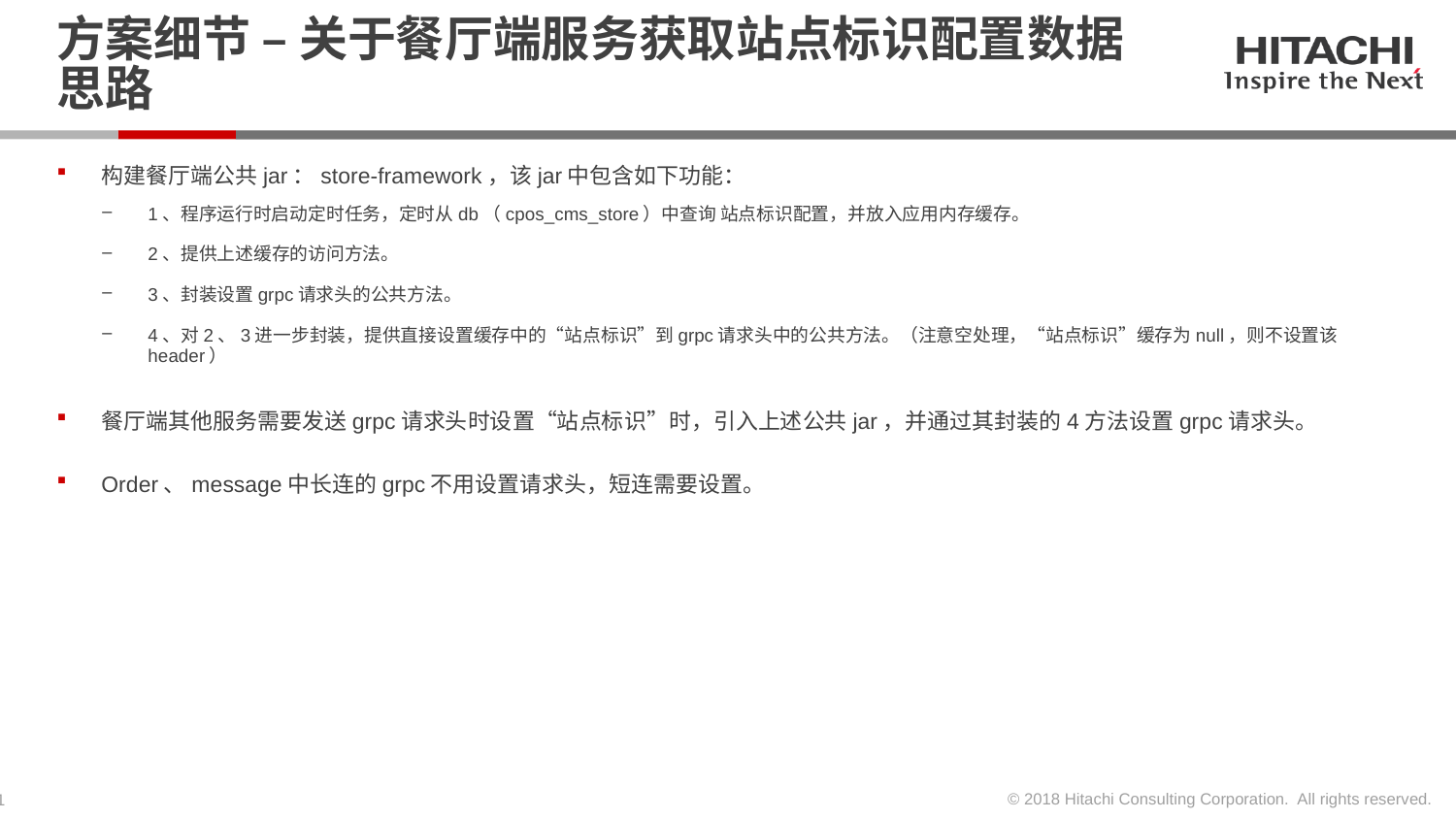

# 方案细节 – 关于餐厅端服务获取站点标识配置数据思路
构建餐厅端公共jar：store-framework，该jar中包含如下功能：
1、程序运行时启动定时任务，定时从db（cpos_cms_store）中查询 站点标识配置，并放入应用内存缓存。
2、提供上述缓存的访问方法。
3、封装设置grpc请求头的公共方法。
4、对2、3进一步封装，提供直接设置缓存中的“站点标识”到grpc请求头中的公共方法。（注意空处理，“站点标识”缓存为null，则不设置该header）
餐厅端其他服务需要发送grpc请求头时设置“站点标识”时，引入上述公共jar，并通过其封装的4方法设置grpc请求头。
Order、message中长连的grpc不用设置请求头，短连需要设置。